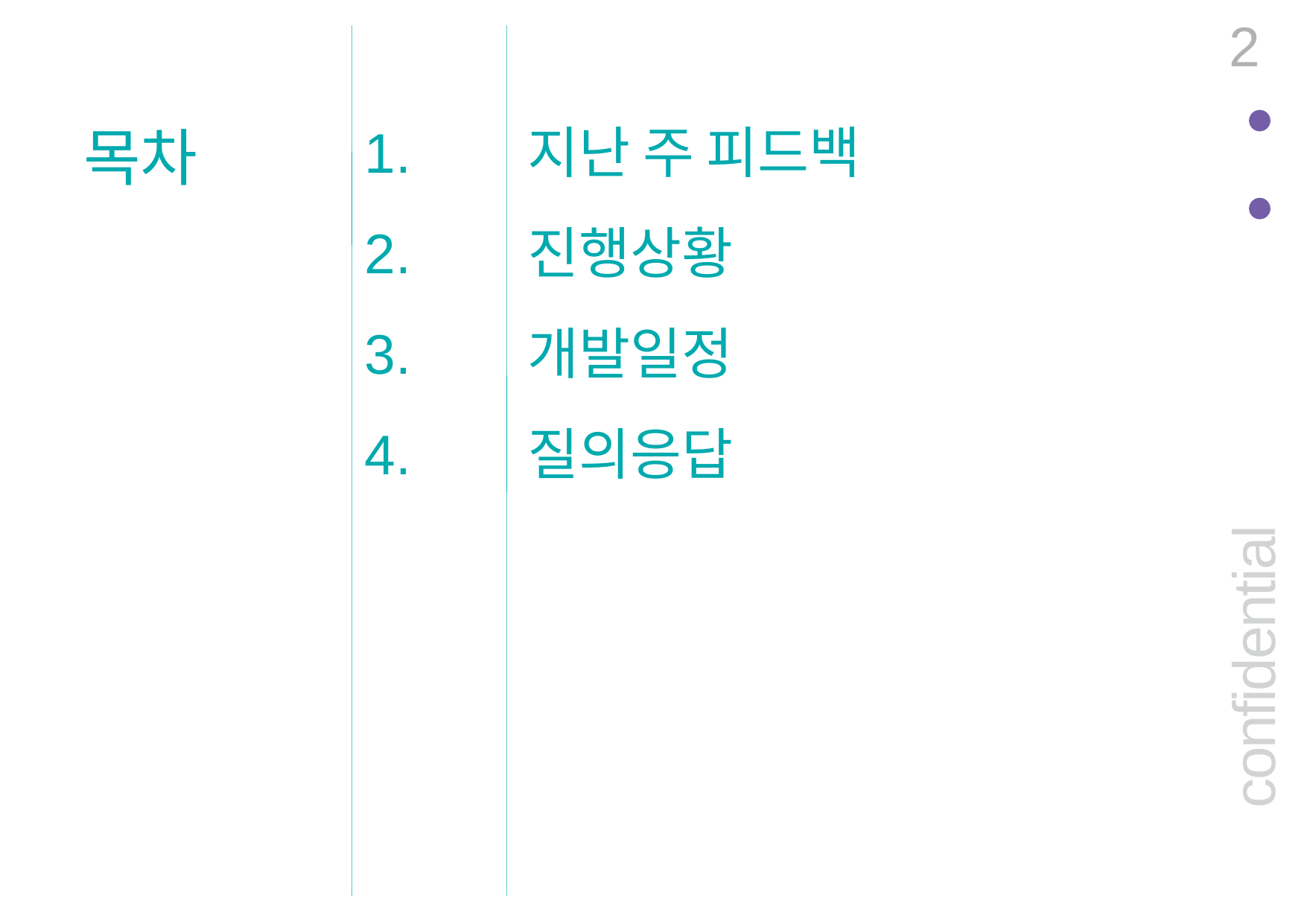

2

1.
2.
3.
4.

지난 주 피드백
진행상황
개발일정
질의응답

목차
confidential